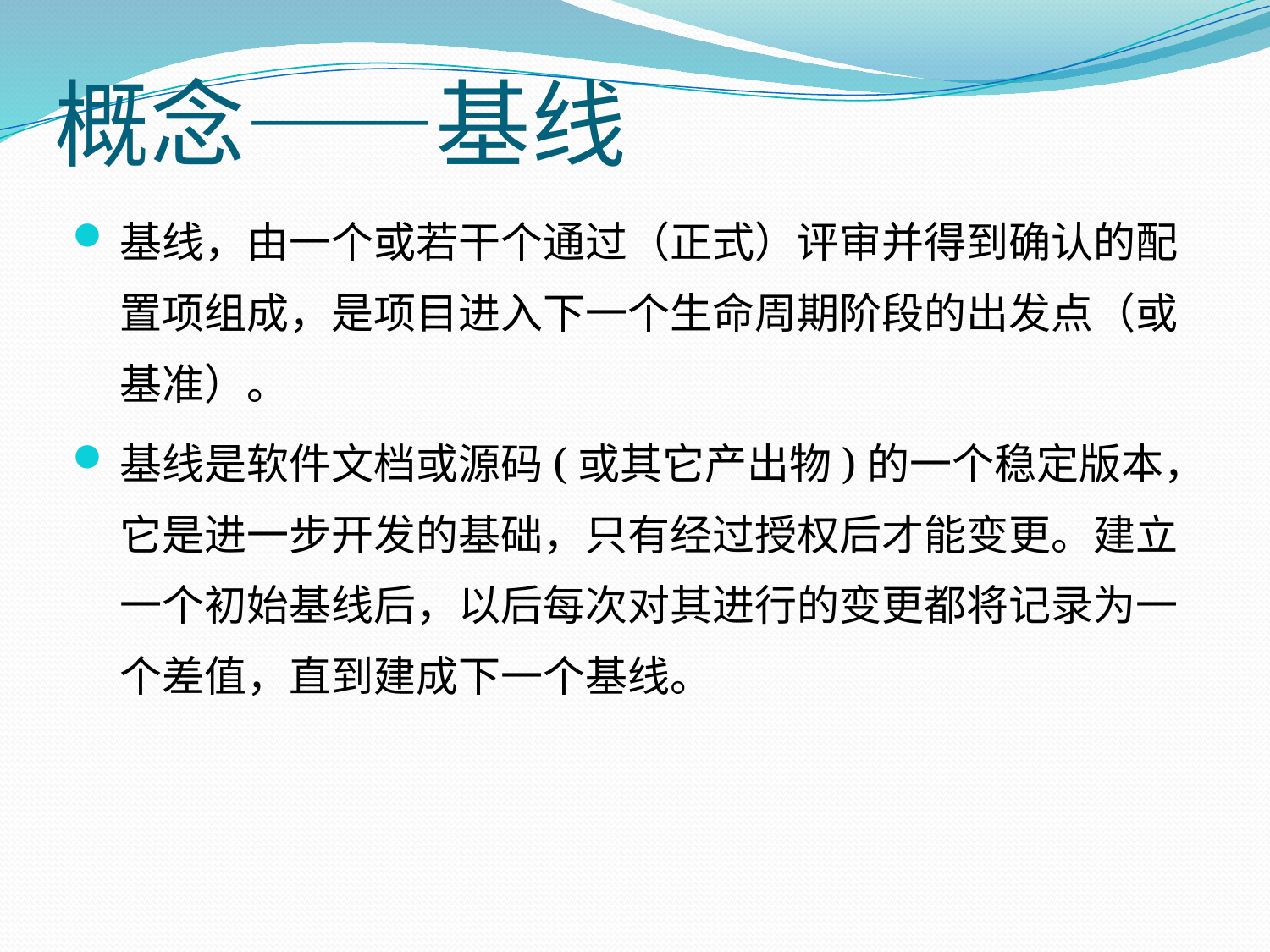

概念——基线
基线，由一个或若干个通过（正式）评审并得到确认的配置项组成，是项目进入下一个生命周期阶段的出发点（或基准）。
基线是软件文档或源码(或其它产出物)的一个稳定版本，它是进一步开发的基础，只有经过授权后才能变更。建立一个初始基线后，以后每次对其进行的变更都将记录为一个差值，直到建成下一个基线。